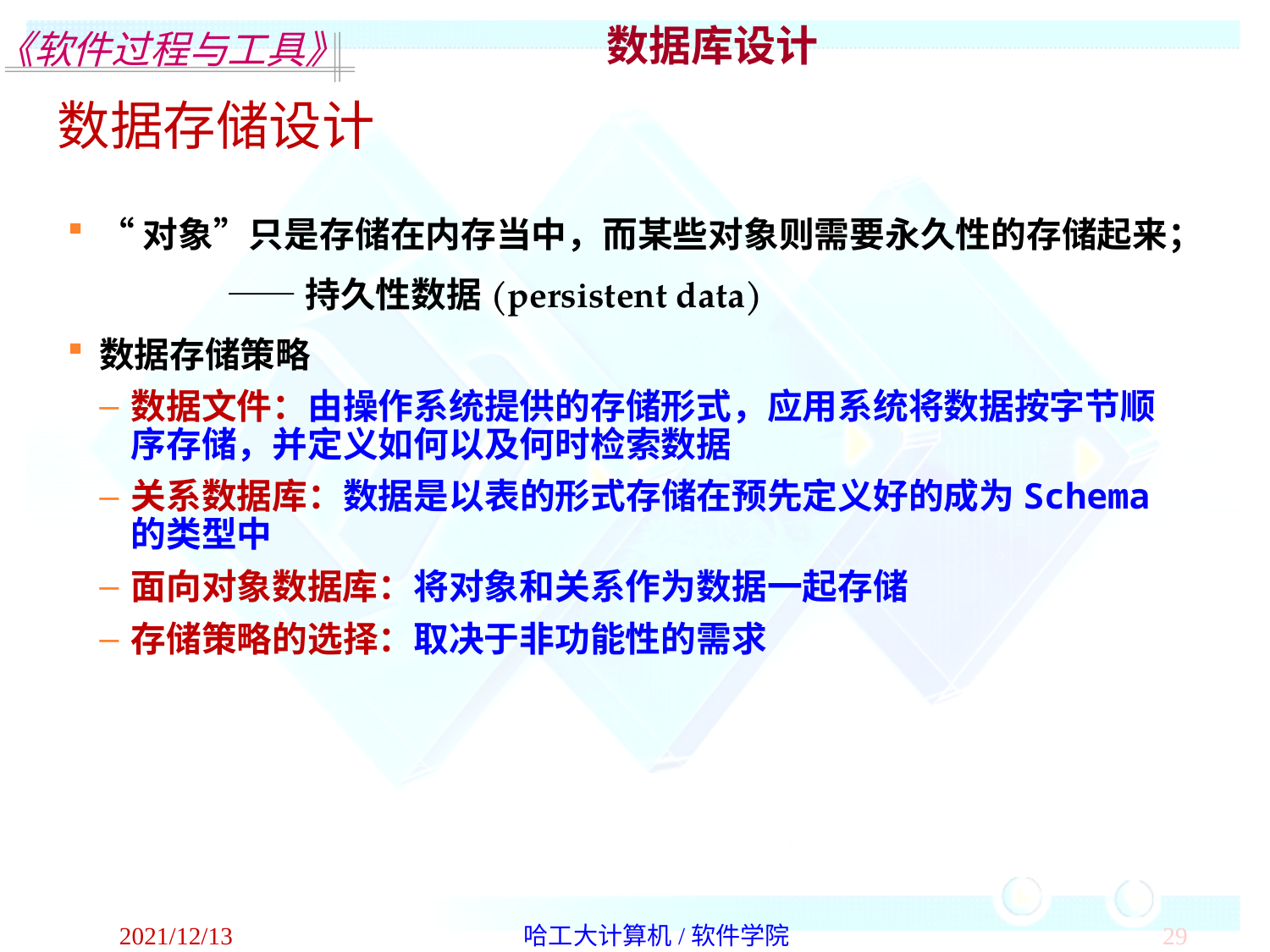

数据库设计
数据存储设计
“对象”只是存储在内存当中，而某些对象则需要永久性的存储起来；
		——持久性数据(persistent data)
数据存储策略
数据文件：由操作系统提供的存储形式，应用系统将数据按字节顺序存储，并定义如何以及何时检索数据
关系数据库：数据是以表的形式存储在预先定义好的成为Schema的类型中
面向对象数据库：将对象和关系作为数据一起存储
存储策略的选择：取决于非功能性的需求